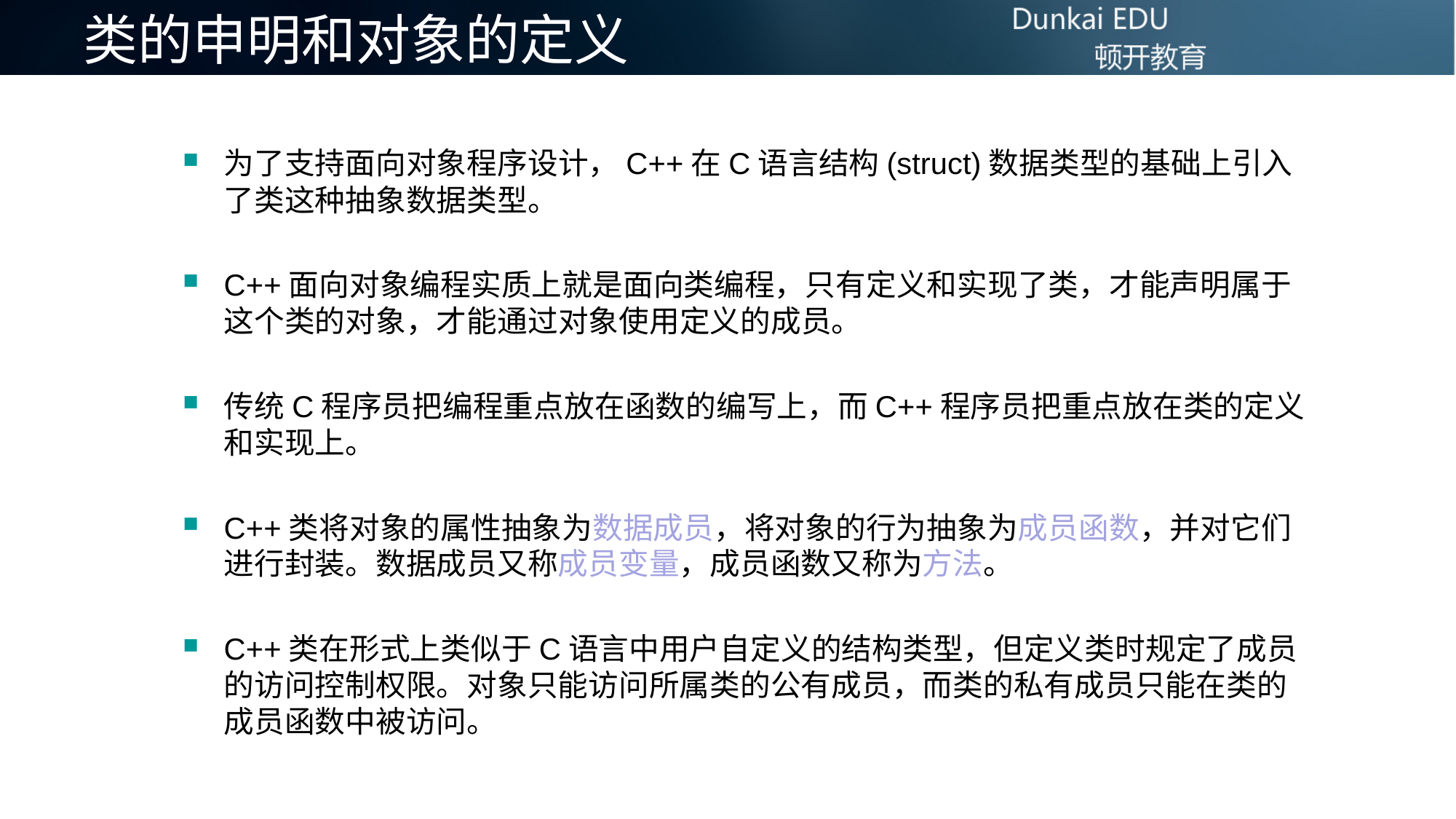

# 类的申明和对象的定义

为了支持面向对象程序设计，C++在C语言结构(struct)数据类型的基础上引入了类这种抽象数据类型。

C++面向对象编程实质上就是面向类编程，只有定义和实现了类，才能声明属于这个类的对象，才能通过对象使用定义的成员。

传统C程序员把编程重点放在函数的编写上，而C++程序员把重点放在类的定义和实现上。

C++类将对象的属性抽象为数据成员，将对象的行为抽象为成员函数，并对它们进行封装。数据成员又称成员变量，成员函数又称为方法。

C++类在形式上类似于C语言中用户自定义的结构类型，但定义类时规定了成员的访问控制权限。对象只能访问所属类的公有成员，而类的私有成员只能在类的成员函数中被访问。